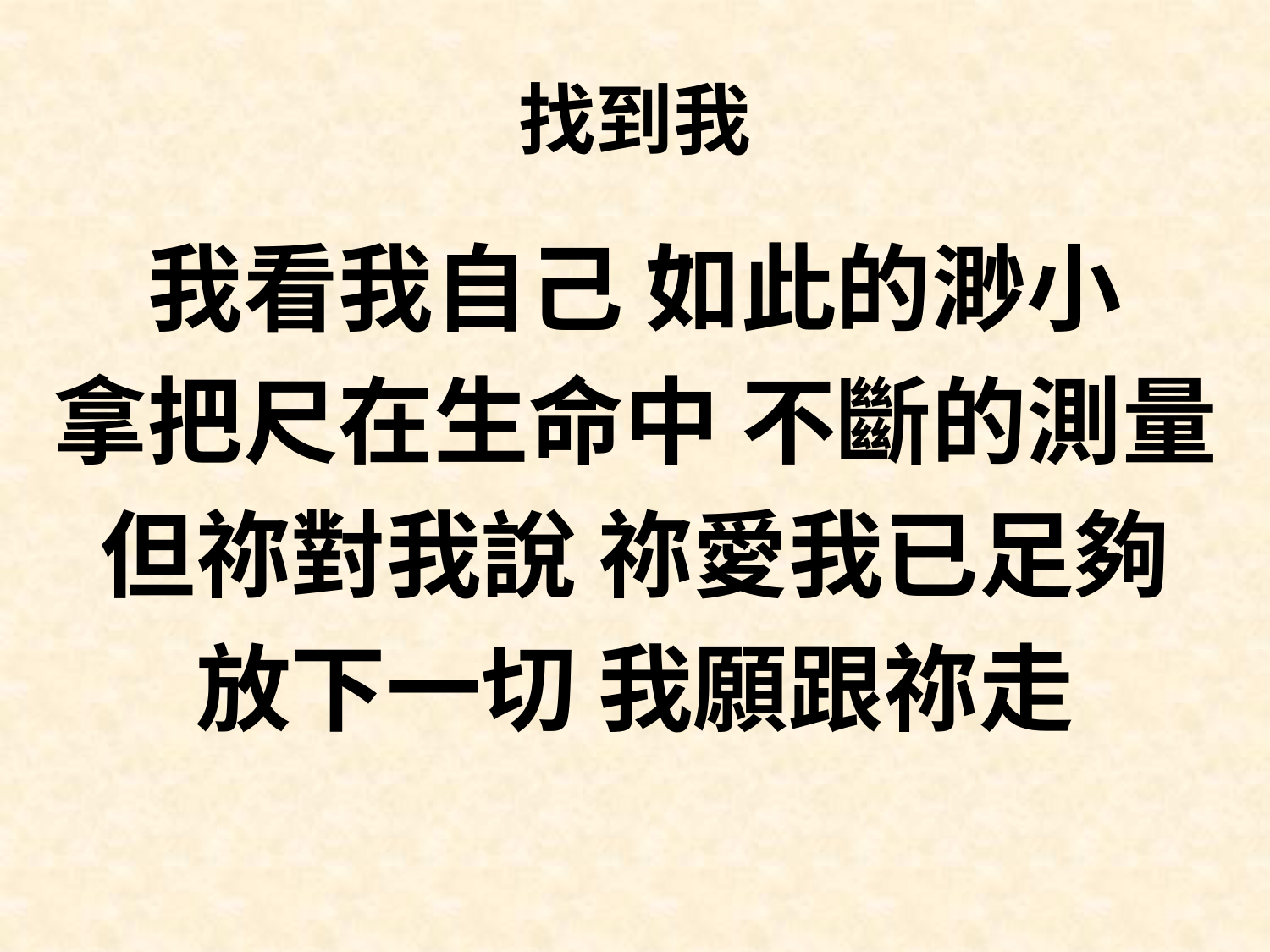

# 找到我
我看我自己 如此的渺小
拿把尺在生命中 不斷的測量
但祢對我說 祢愛我已足夠
放下一切 我願跟祢走